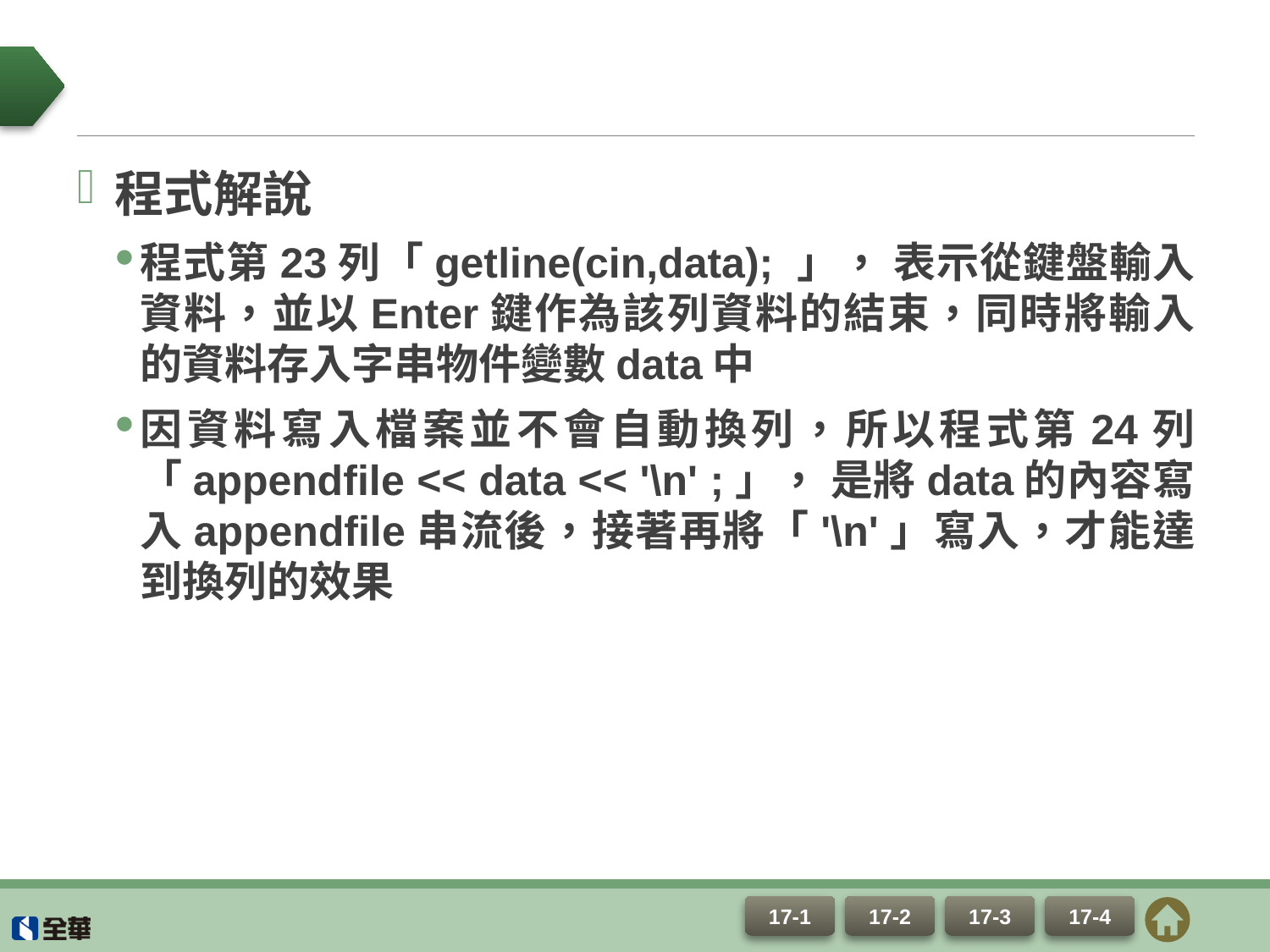

#
程式解說
程式第23列「getline(cin,data); 」， 表示從鍵盤輸入資料，並以Enter鍵作為該列資料的結束，同時將輸入的資料存入字串物件變數data中
因資料寫入檔案並不會自動換列，所以程式第24列「appendfile << data << '\n' ;」， 是將data的內容寫入appendfile串流後，接著再將「'\n'」寫入，才能達到換列的效果